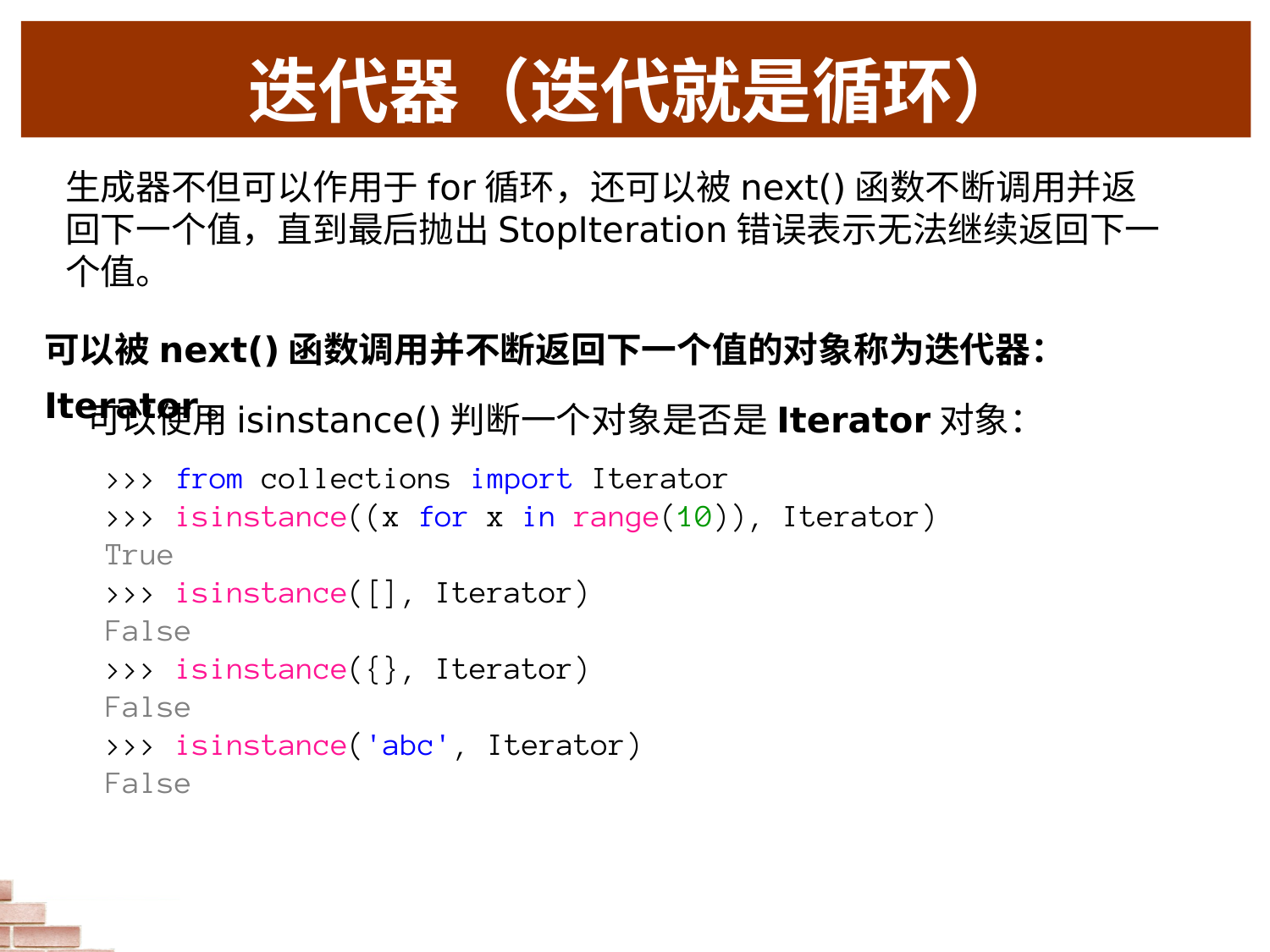

# 迭代器（迭代就是循环）
生成器不但可以作用于for循环，还可以被next()函数不断调用并返回下一个值，直到最后抛出StopIteration错误表示无法继续返回下一个值。
可以被next()函数调用并不断返回下一个值的对象称为迭代器：Iterator。
可以使用isinstance()判断一个对象是否是Iterator对象：
>>> from collections import Iterator
>>> isinstance((x for x in range(10)), Iterator)
True
>>> isinstance([], Iterator)
False
>>> isinstance({}, Iterator)
False
>>> isinstance('abc', Iterator)
False